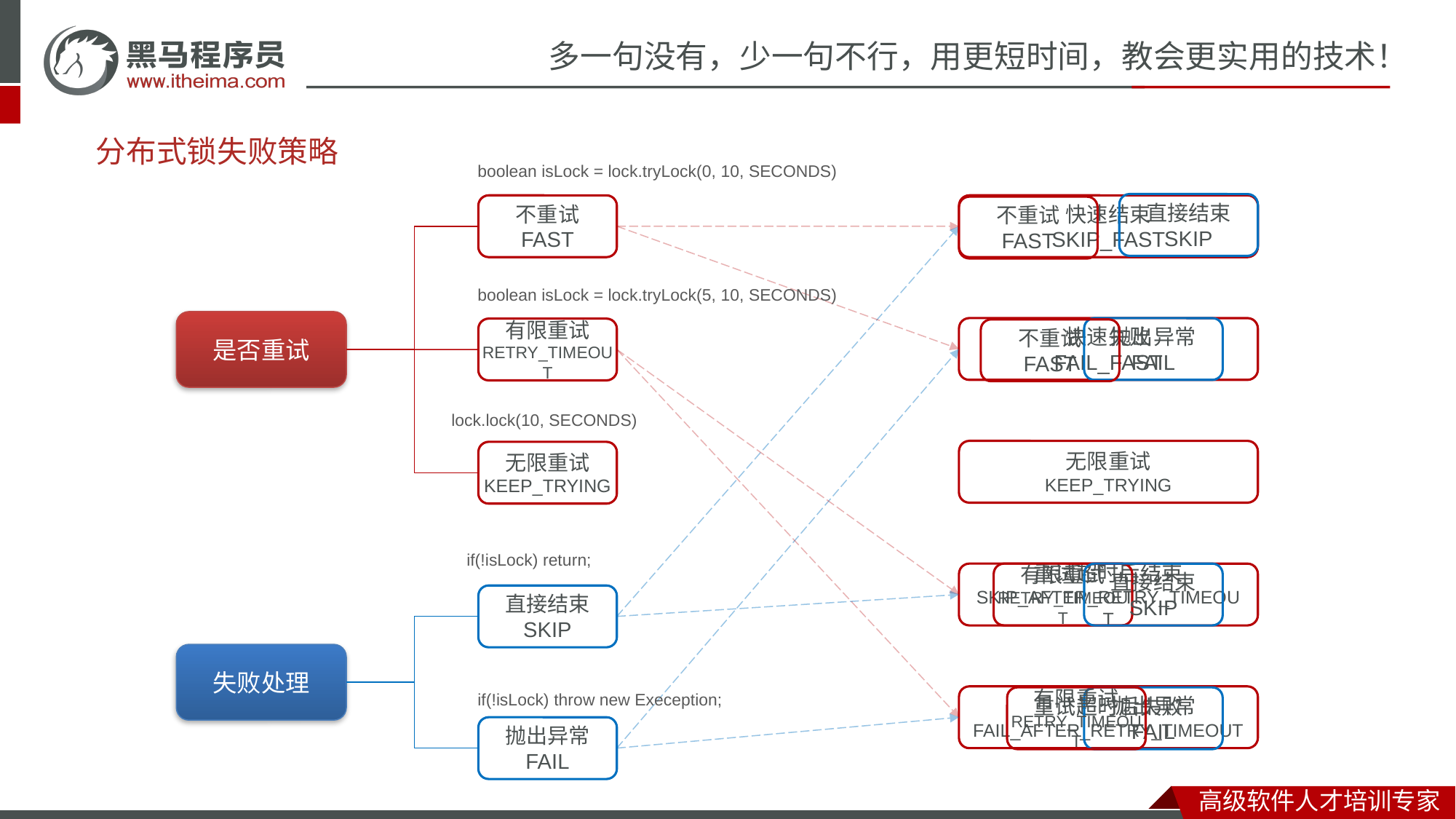

# 分布式锁失败策略
boolean isLock = lock.tryLock(0, 10, SECONDS)
直接结束
SKIP
不重试
FAST
快速结束
SKIP_FAST
不重试
FAST
boolean isLock = lock.tryLock(5, 10, SECONDS)
是否重试
抛出异常
FAIL
快速失败
FAIL_FAST
有限重试
RETRY_TIMEOUT
不重试
FAST
lock.lock(10, SECONDS)
无限重试
KEEP_TRYING
无限重试
KEEP_TRYING
if(!isLock) return;
重试超时后结束
SKIP_AFTER_RETRY_TIMEOUT
直接结束
SKIP
有限重试
RETRY_TIMEOUT
直接结束
SKIP
失败处理
if(!isLock) throw new Exeception;
重试超时后失败
FAIL_AFTER_RETRY_TIMEOUT
有限重试
RETRY_TIMEOUT
抛出异常
FAIL
抛出异常
FAIL